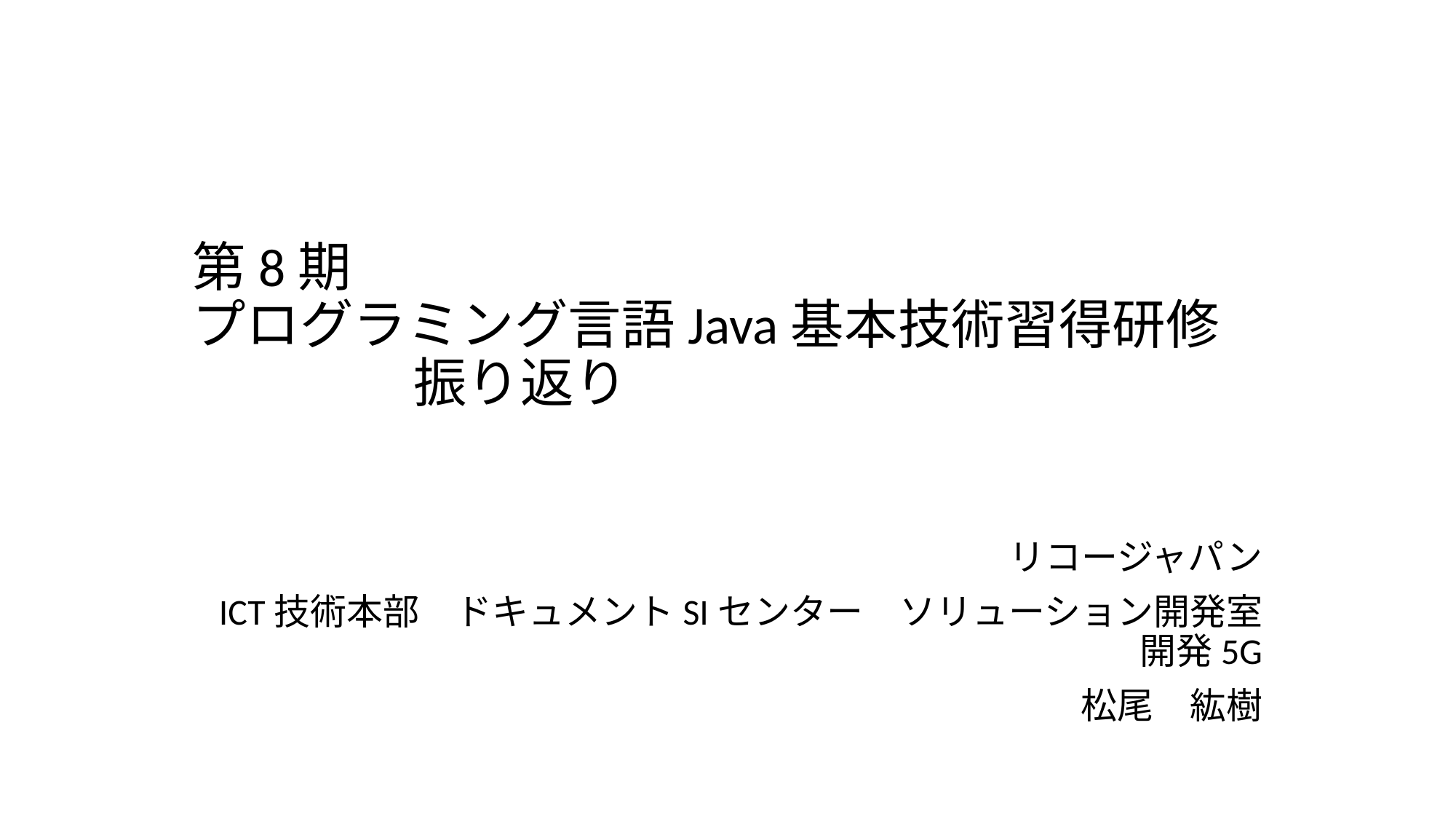

# 第8期 プログラミング言語Java基本技術習得研修 　　 振り返り
リコージャパン
ICT技術本部　ドキュメントSIセンター　ソリューション開発室　開発5G
松尾　紘樹